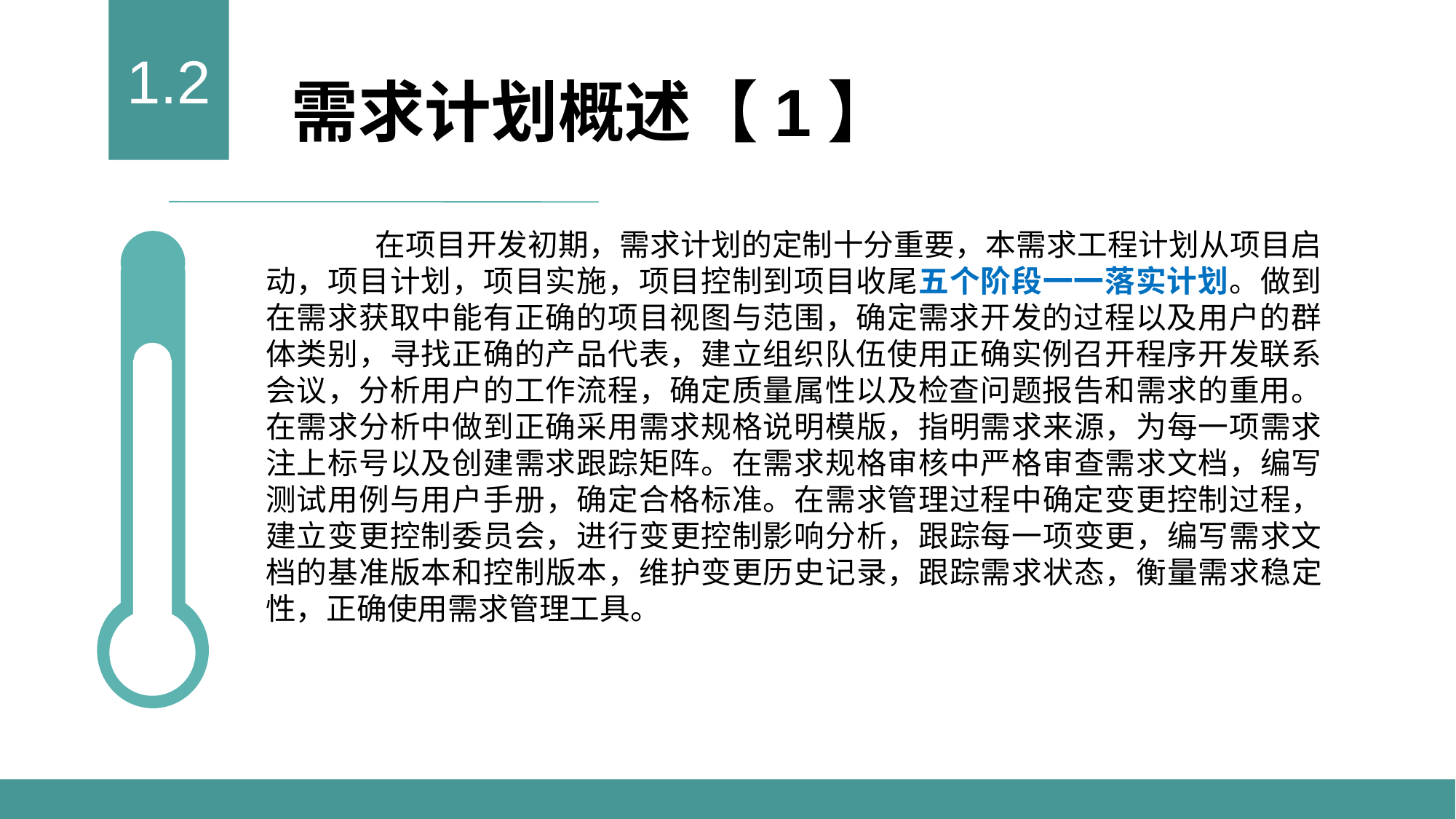

1.2
需求计划概述【1】

	在项目开发初期，需求计划的定制十分重要，本需求工程计划从项目启动，项目计划，项目实施，项目控制到项目收尾五个阶段一一落实计划。做到在需求获取中能有正确的项目视图与范围，确定需求开发的过程以及用户的群体类别，寻找正确的产品代表，建立组织队伍使用正确实例召开程序开发联系会议，分析用户的工作流程，确定质量属性以及检查问题报告和需求的重用。在需求分析中做到正确采用需求规格说明模版，指明需求来源，为每一项需求注上标号以及创建需求跟踪矩阵。在需求规格审核中严格审查需求文档，编写测试用例与用户手册，确定合格标准。在需求管理过程中确定变更控制过程，建立变更控制委员会，进行变更控制影响分析，跟踪每一项变更，编写需求文档的基准版本和控制版本，维护变更历史记录，跟踪需求状态，衡量需求稳定性，正确使用需求管理工具。